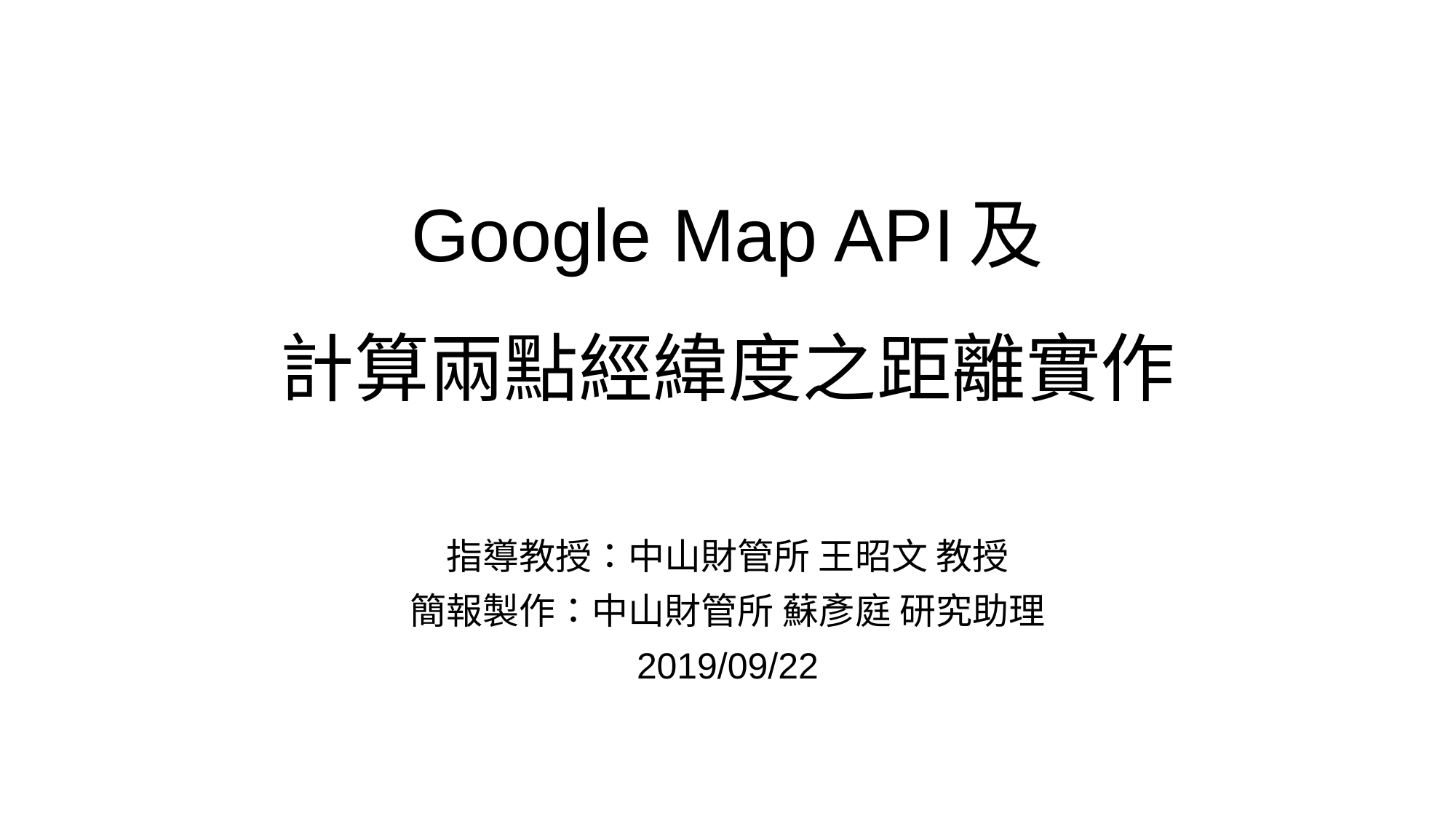

# Google Map API及 計算兩點經緯度之距離實作
指導教授：中山財管所 王昭文 教授
簡報製作：中山財管所 蘇彥庭 研究助理
2019/09/22